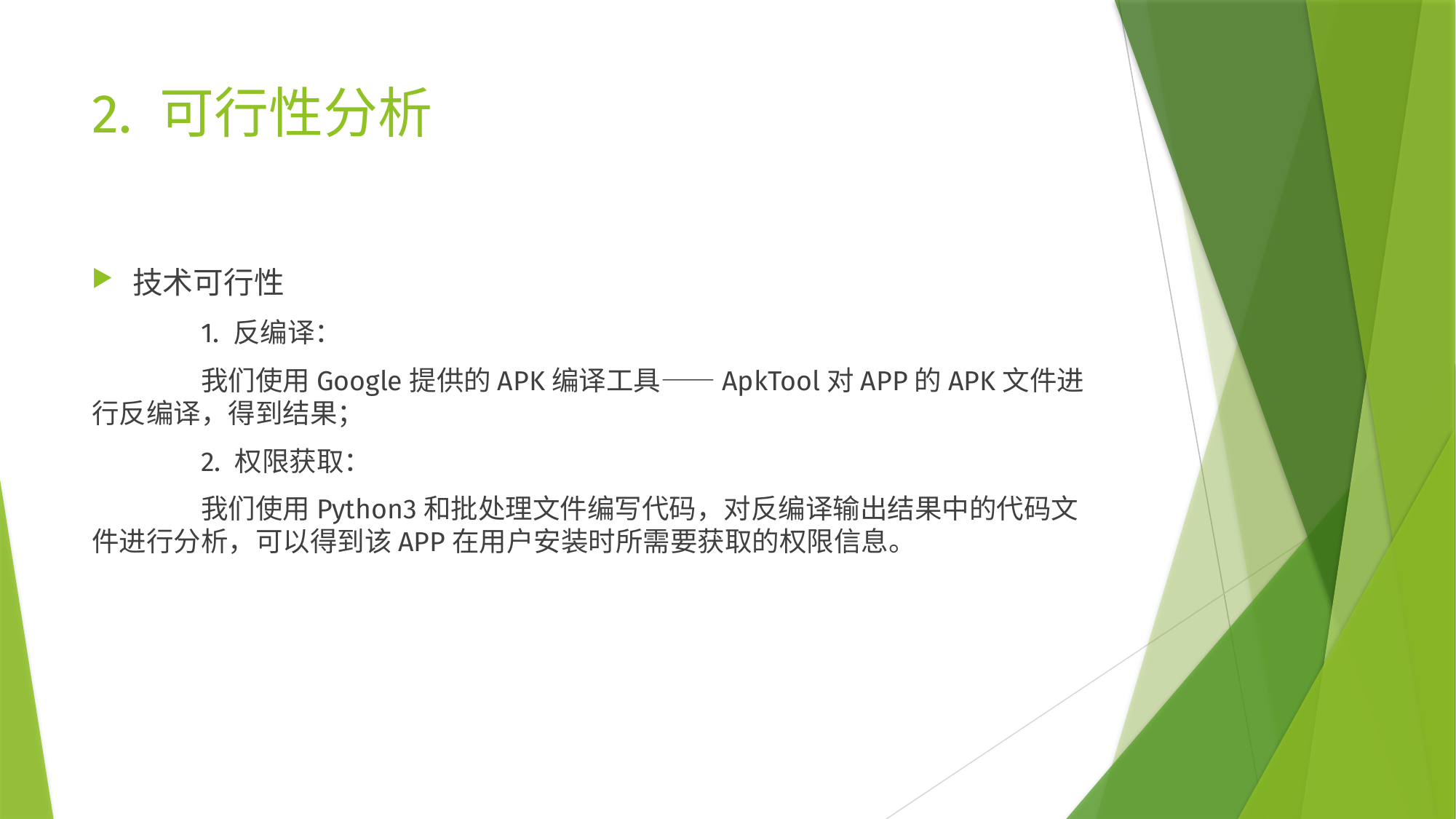

# 2. 可行性分析
技术可行性
	1. 反编译：
	我们使用Google提供的APK编译工具——ApkTool对APP的APK文件进行反编译，得到结果；
	2. 权限获取：
	我们使用Python3和批处理文件编写代码，对反编译输出结果中的代码文件进行分析，可以得到该APP在用户安装时所需要获取的权限信息。